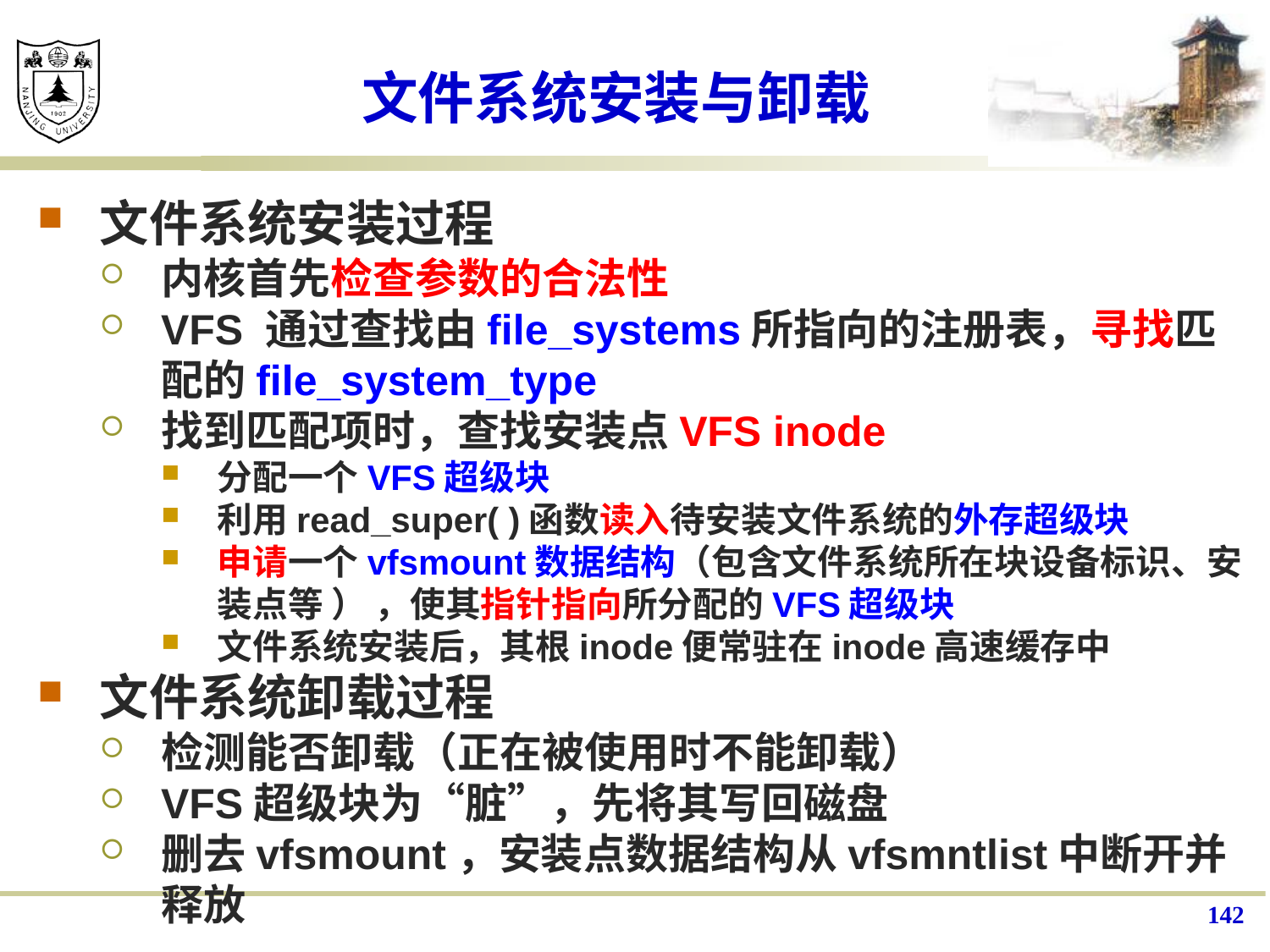

# 文件系统安装与卸载
文件系统安装过程
内核首先检查参数的合法性
VFS 通过查找由file_systems所指向的注册表，寻找匹配的file_system_type
找到匹配项时，查找安装点VFS inode
分配一个VFS超级块
利用read_super( )函数读入待安装文件系统的外存超级块
申请一个vfsmount数据结构（包含文件系统所在块设备标识、安装点等 ） ，使其指针指向所分配的VFS超级块
文件系统安装后，其根inode便常驻在inode高速缓存中
文件系统卸载过程
检测能否卸载（正在被使用时不能卸载）
VFS超级块为“脏”，先将其写回磁盘
删去vfsmount，安装点数据结构从vfsmntlist中断开并释放

142